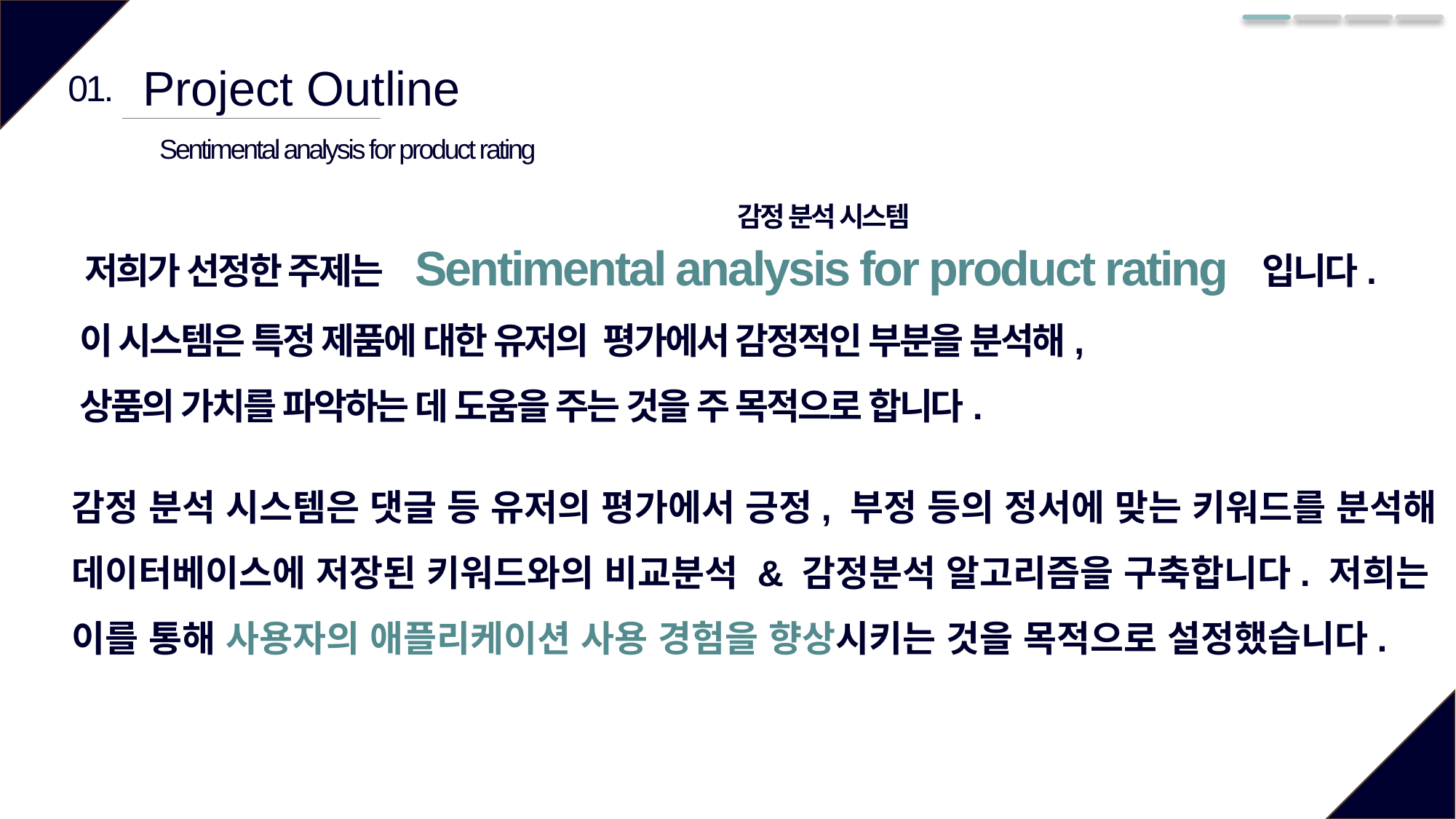

Project Outline
01.
Sentimental analysis for product rating
감정 분석 시스템
Sentimental analysis for product rating
저희가 선정한 주제는
입니다.
이 시스템은 특정 제품에 대한 유저의  평가에서 감정적인 부분을 분석해,
상품의 가치를 파악하는 데 도움을 주는 것을 주 목적으로 합니다.
감정 분석 시스템은 댓글 등 유저의 평가에서 긍정, 부정 등의 정서에 맞는 키워드를 분석해
데이터베이스에 저장된 키워드와의 비교분석 & 감정분석 알고리즘을 구축합니다. 저희는
이를 통해 사용자의 애플리케이션 사용 경험을 향상시키는 것을 목적으로 설정했습니다.